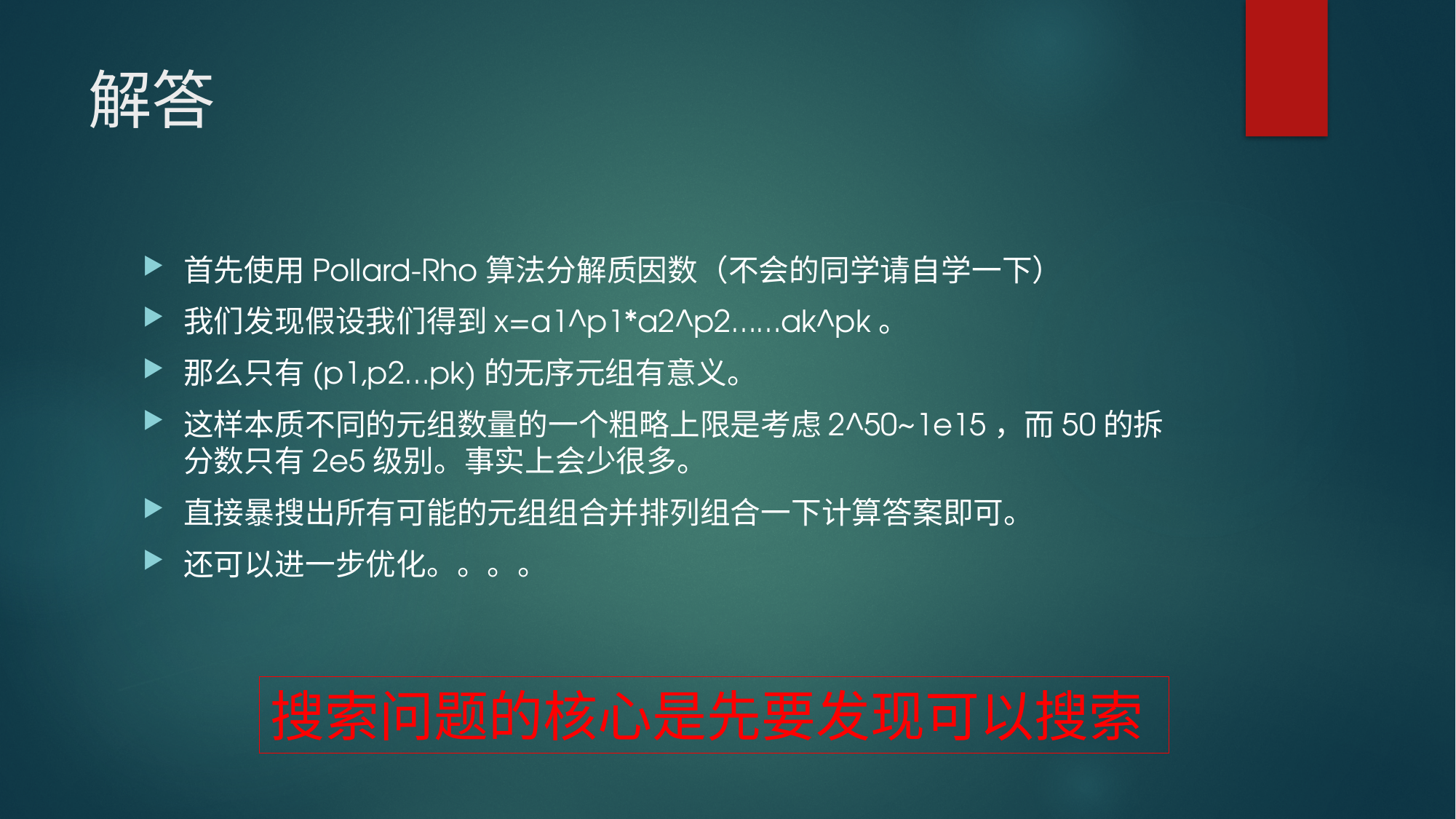

# 解答
首先使用Pollard-Rho算法分解质因数（不会的同学请自学一下）
我们发现假设我们得到x=a1^p1*a2^p2……ak^pk。
那么只有(p1,p2…pk)的无序元组有意义。
这样本质不同的元组数量的一个粗略上限是考虑2^50~1e15，而50的拆分数只有2e5级别。事实上会少很多。
直接暴搜出所有可能的元组组合并排列组合一下计算答案即可。
还可以进一步优化。。。。
搜索问题的核心是先要发现可以搜索